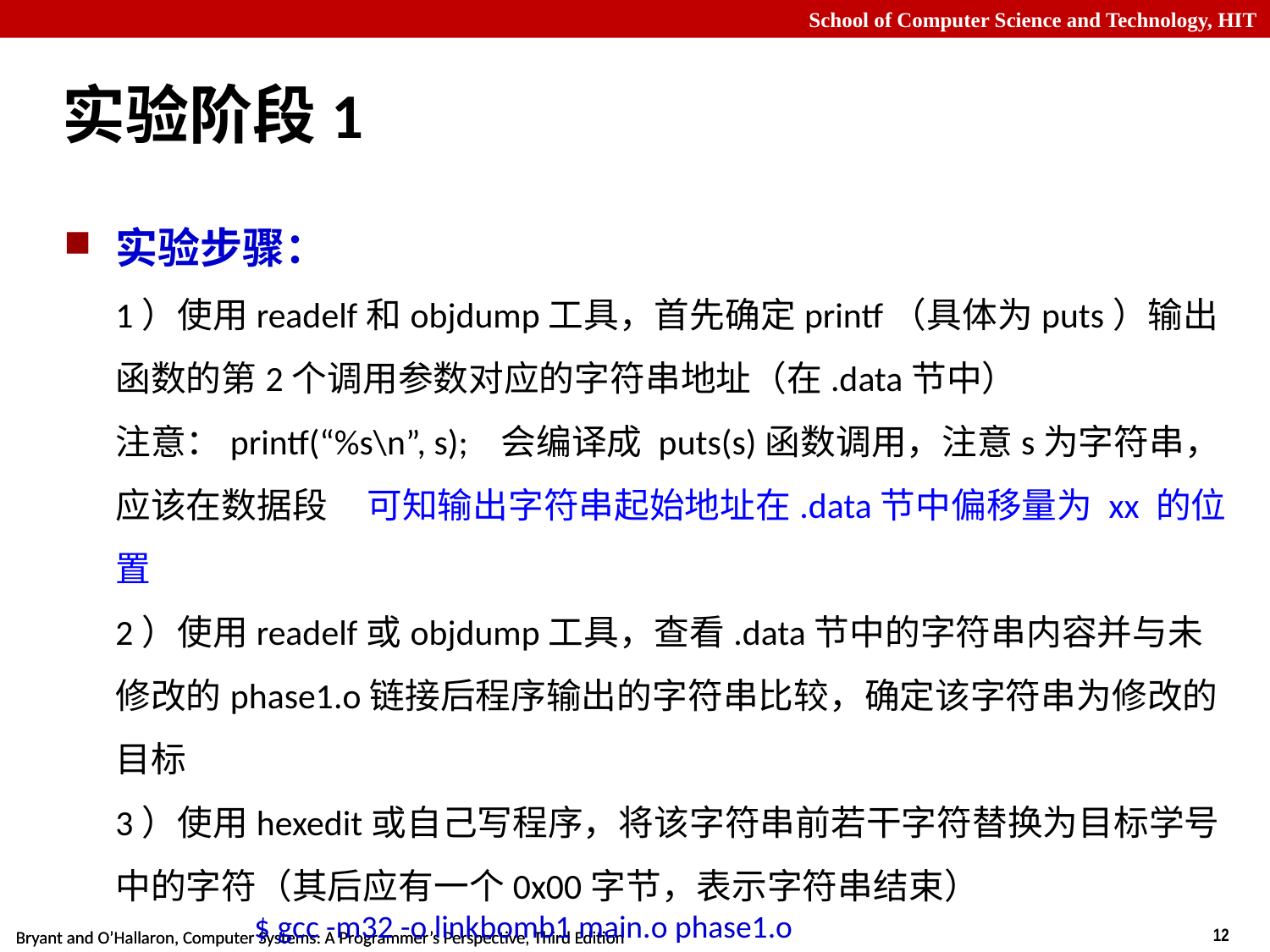

# 实验阶段1
实验步骤：
1）使用readelf和objdump工具，首先确定printf（具体为puts）输出函数的第2个调用参数对应的字符串地址（在.data节中）
注意：printf(“%s\n”, s);   会编译成 puts(s)函数调用，注意s为字符串，应该在数据段     可知输出字符串起始地址在.data节中偏移量为 xx 的位置
2）使用readelf或objdump工具，查看.data节中的字符串内容并与未修改的phase1.o链接后程序输出的字符串比较，确定该字符串为修改的目标
3）使用hexedit或自己写程序，将该字符串前若干字符替换为目标学号中的字符（其后应有一个0x00字节，表示字符串结束）
$ gcc -m32 -o linkbomb1 main.o phase1.o
$ ./linkbomb1
你的学号